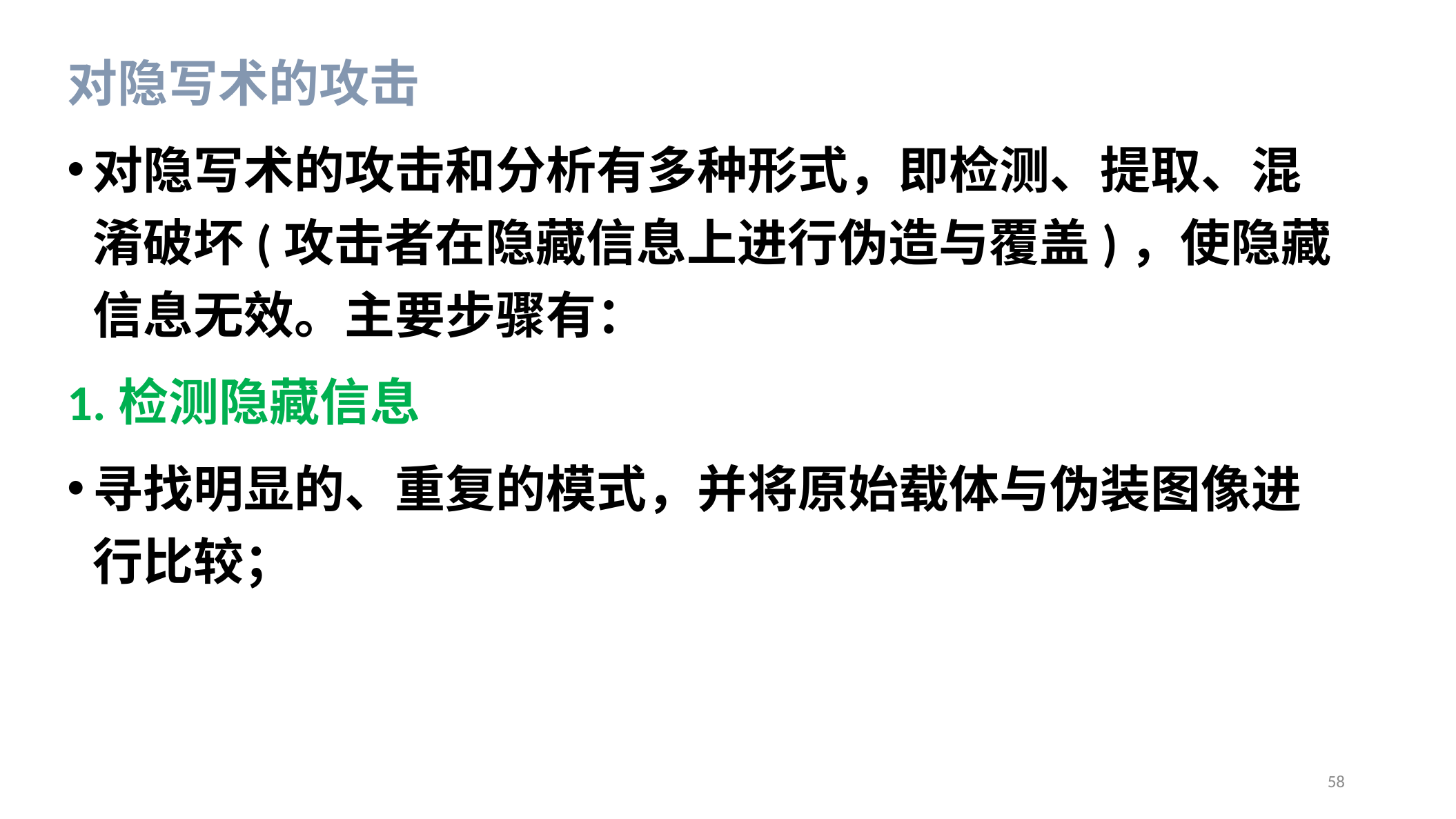

对隐写术的攻击
对隐写术的攻击和分析有多种形式，即检测、提取、混淆破坏(攻击者在隐藏信息上进行伪造与覆盖)，使隐藏信息无效。主要步骤有：
1.检测隐藏信息
寻找明显的、重复的模式，并将原始载体与伪装图像进行比较；
58